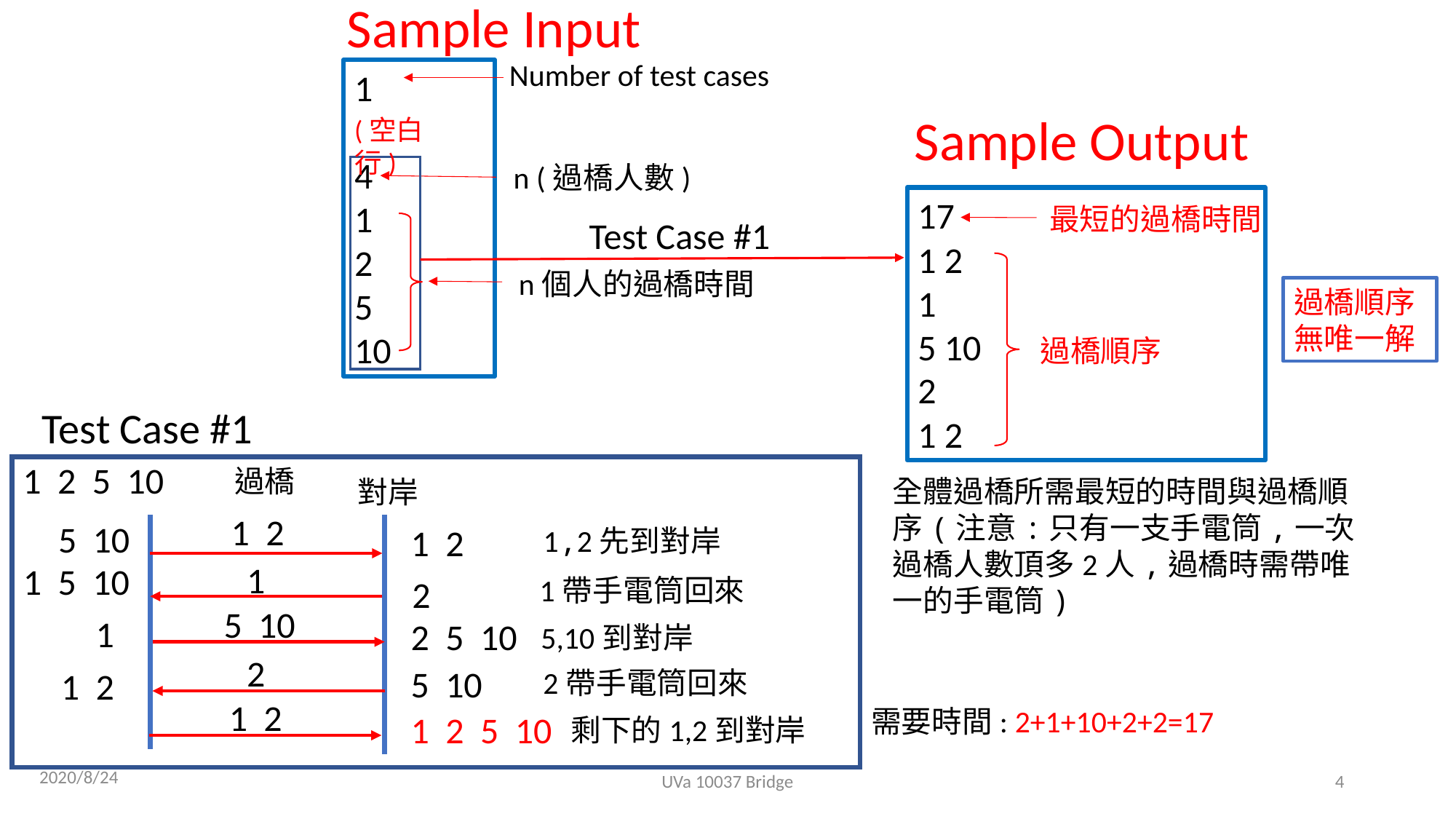

Sample Input
Number of test cases
1

4
1
2
5
10
Sample Output
(空白行)
n (過橋人數)

17
1 2
1
5 10
2
1 2
最短的過橋時間
Test Case #1

n個人的過橋時間
過橋順序

過橋順序無唯一解
Test Case #1
1  2  5  10
過橋
對岸
1  2
5  10
1  2
1,2先到對岸
1
1  5  10
1帶手電筒回來
2
5  10
1
2  5  10
5,10到對岸
2
5  10
2帶手電筒回來
1  2

全體過橋所需最短的時間與過橋順序(注意:只有一支手電筒,一次過橋人數頂多2人,過橋時需帶唯一的手電筒)
1  2
需要時間: 2+1+10+2+2=17
1  2  5  10
剩下的1,2到對岸
2020/8/24
UVa 10037 Bridge
4